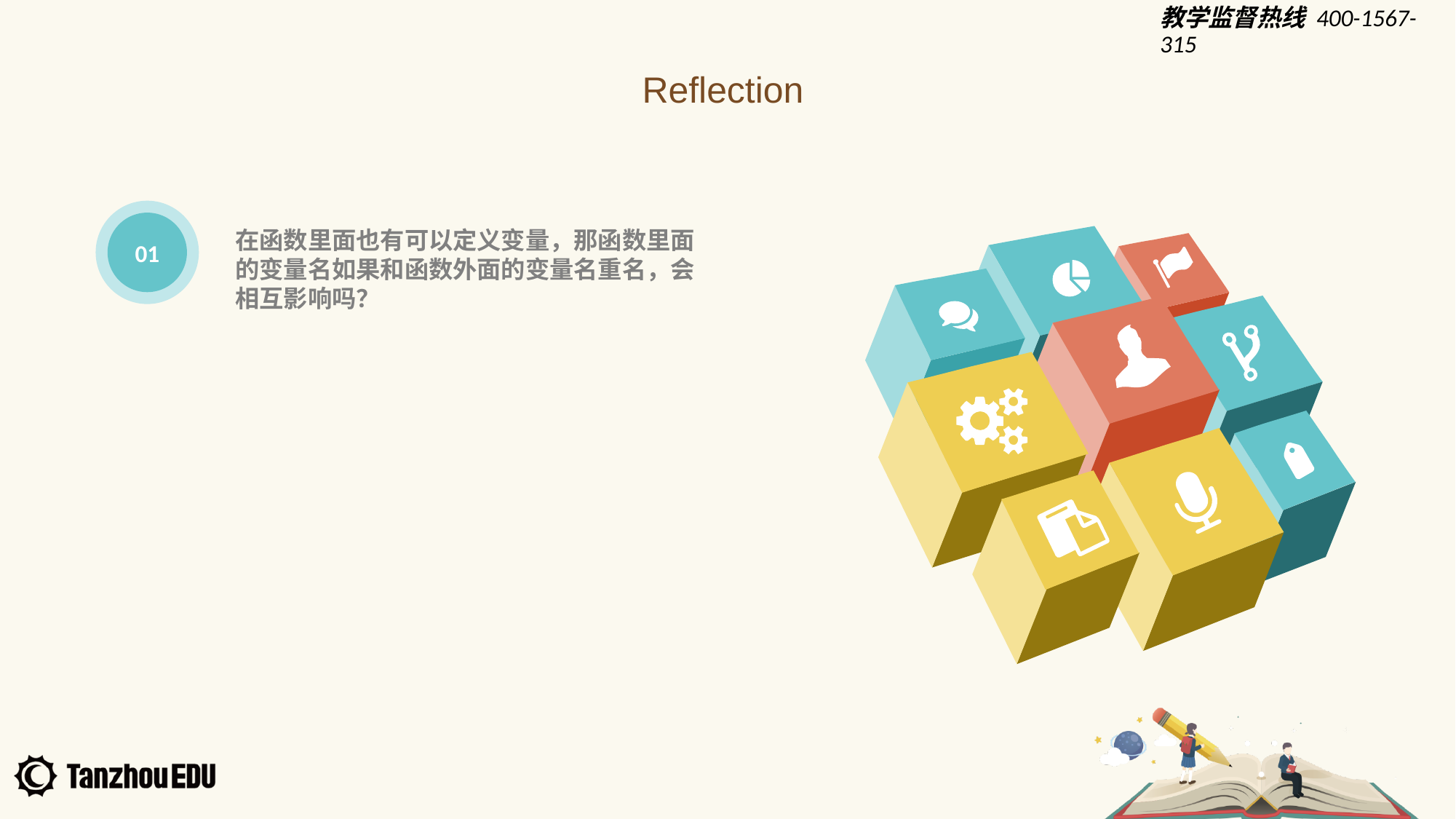

Reflection

01
在函数里面也有可以定义变量，那函数里面的变量名如果和函数外面的变量名重名，会相互影响吗？